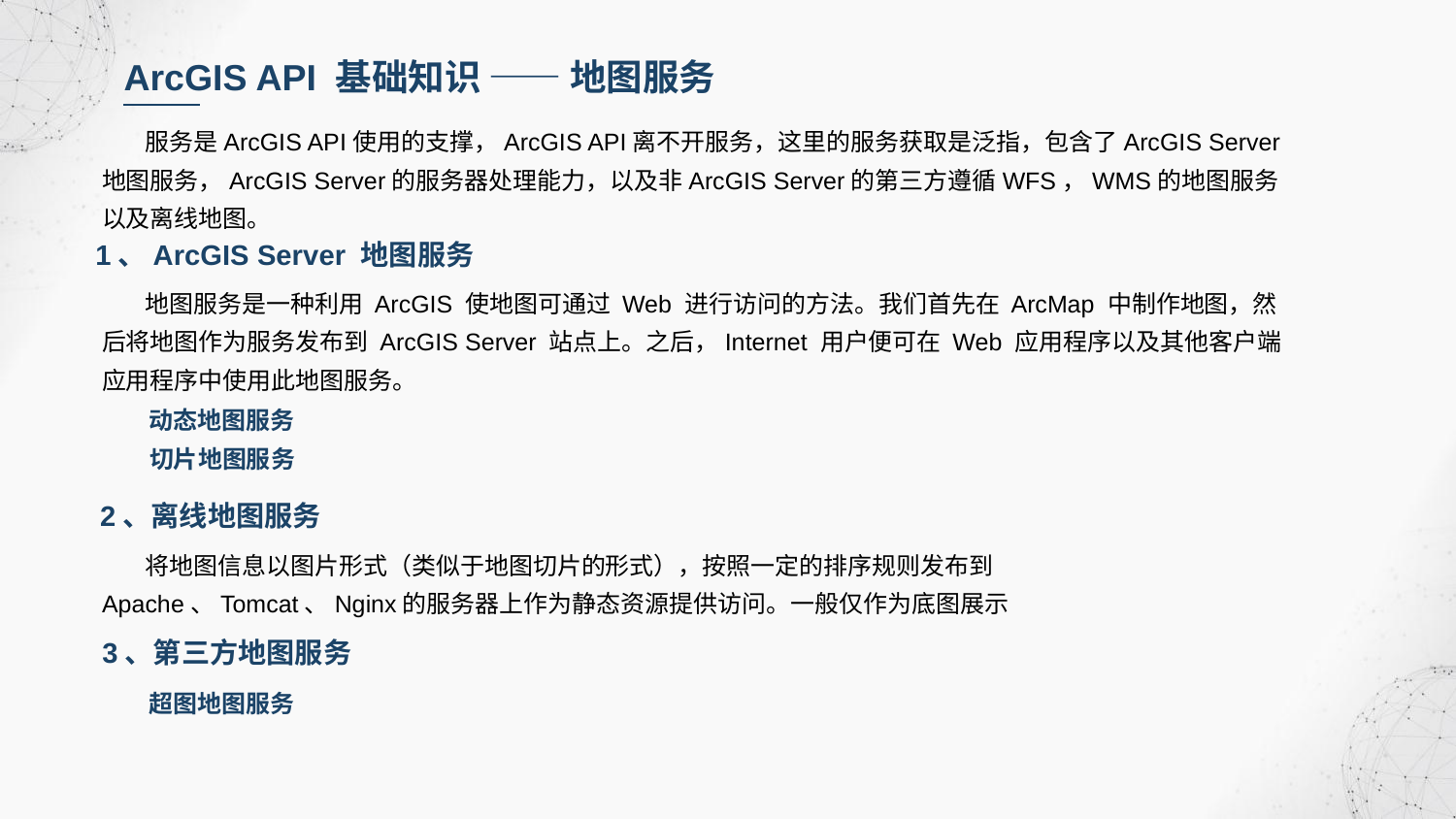

ArcGIS API 基础知识 —— 地图服务
       服务是ArcGIS API使用的支撑，ArcGIS API离不开服务，这里的服务获取是泛指，包含了ArcGIS Server地图服务，ArcGIS Server的服务器处理能力，以及非ArcGIS Server的第三方遵循WFS，WMS的地图服务以及离线地图。
1、ArcGIS Server 地图服务
       地图服务是一种利用 ArcGIS 使地图可通过 Web 进行访问的方法。我们首先在 ArcMap 中制作地图，然后将地图作为服务发布到 ArcGIS Server 站点上。之后，Internet 用户便可在 Web 应用程序以及其他客户端应用程序中使用此地图服务。
动态地图服务
切片地图服务
2、离线地图服务
       将地图信息以图片形式（类似于地图切片的形式），按照一定的排序规则发布到Apache、Tomcat、Nginx的服务器上作为静态资源提供访问。一般仅作为底图展示
3、第三方地图服务
超图地图服务